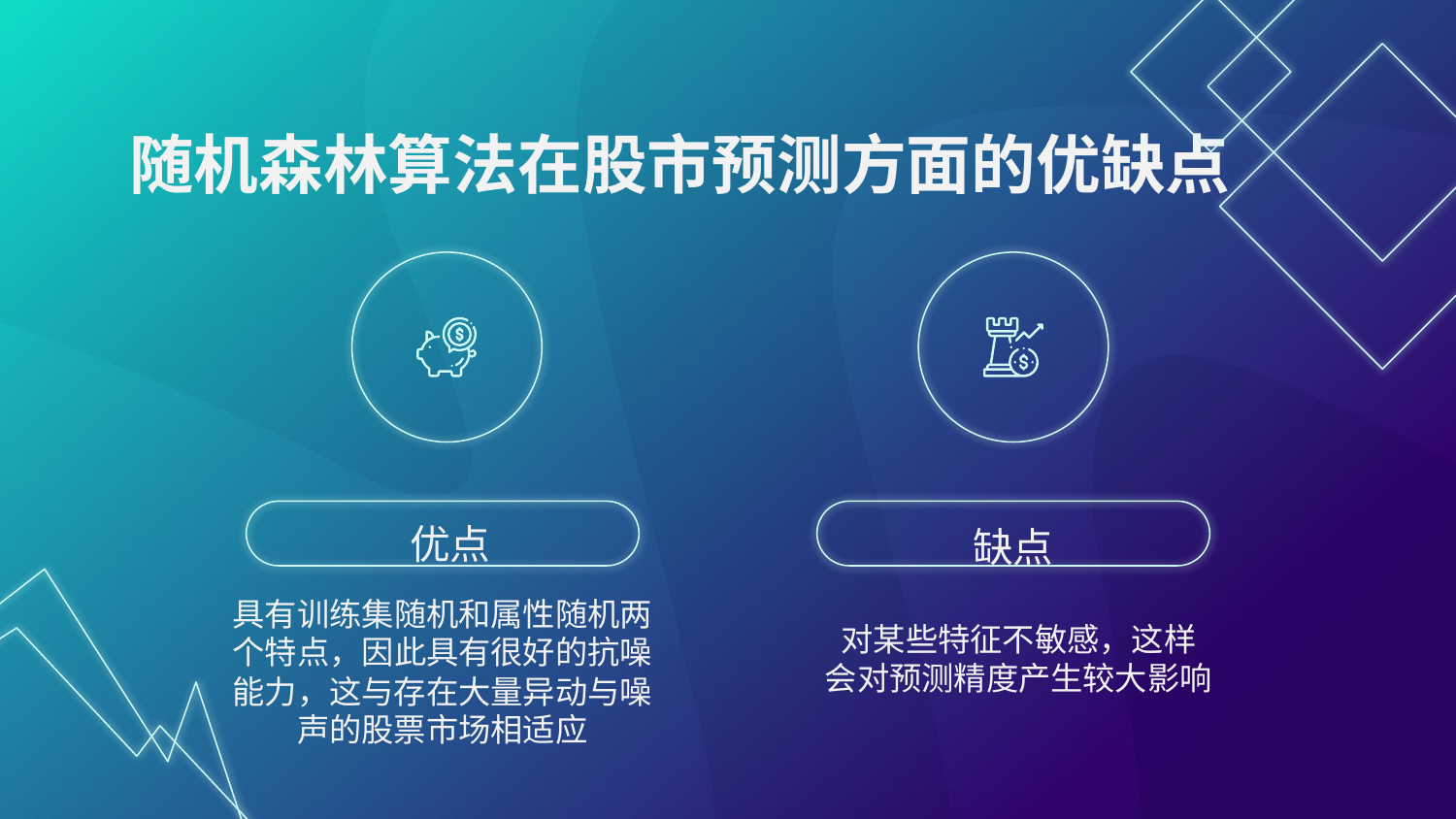

# 随机森林算法在股市预测方面的优缺点

优点
缺点

对某些特征不敏感，这样
会对预测精度产生较大影响
具有训练集随机和属性随机两个特点，因此具有很好的抗噪能力，这与存在大量异动与噪声的股票市场相适应